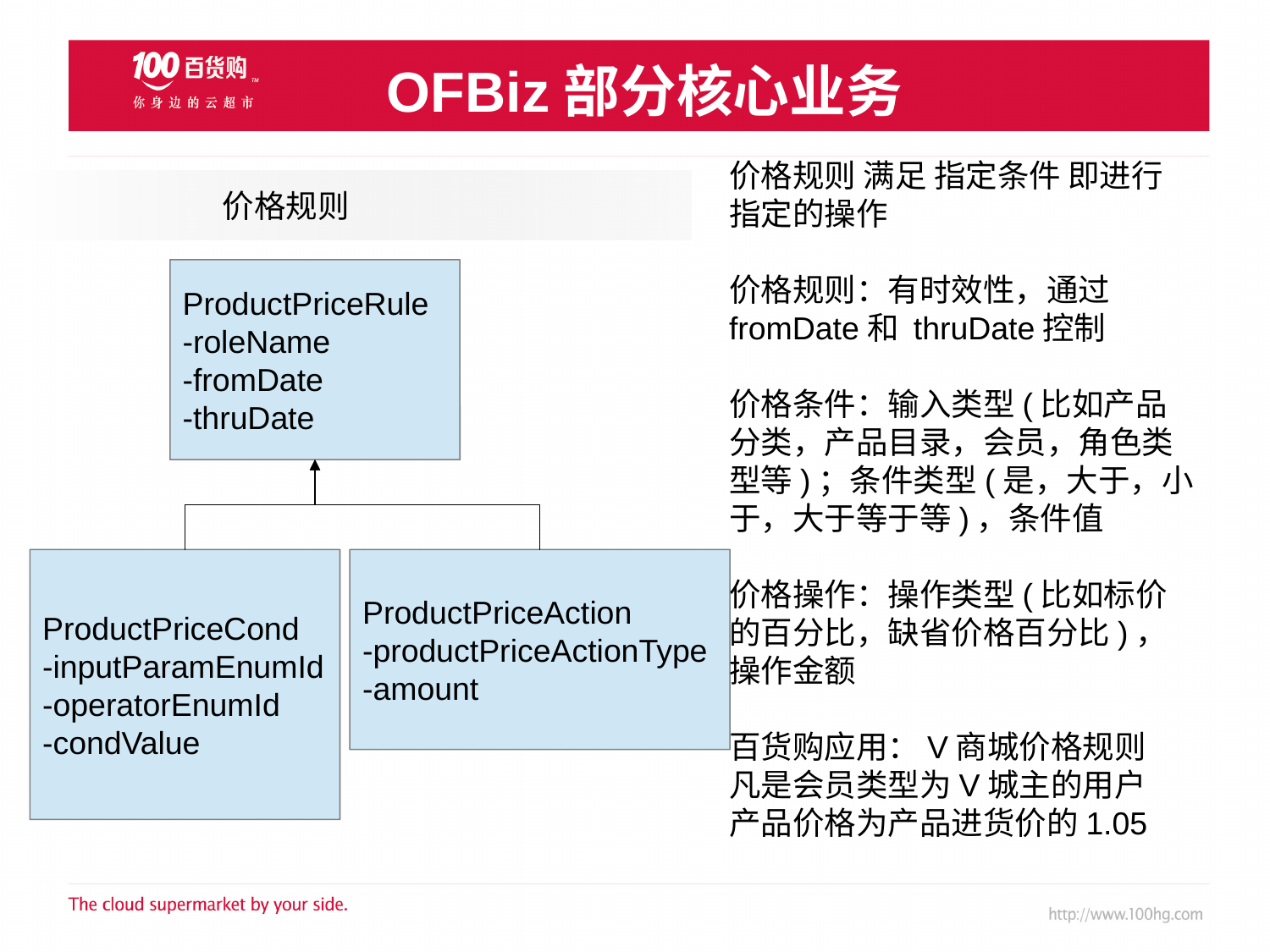

OFBiz部分核心业务
价格规则 满足 指定条件 即进行指定的操作

价格规则：有时效性，通过fromDate和 thruDate控制

价格条件：输入类型(比如产品分类，产品目录，会员，角色类型等)；条件类型(是，大于，小于，大于等于等)，条件值

价格操作：操作类型(比如标价的百分比，缺省价格百分比)，操作金额

百货购应用：V商城价格规则
凡是会员类型为V城主的用户
产品价格为产品进货价的1.05

价格规则
ProductPriceRule
-roleName
-fromDate
-thruDate
ProductPriceCond
-inputParamEnumId
-operatorEnumId
-condValue
ProductPriceAction
-productPriceActionType
-amount